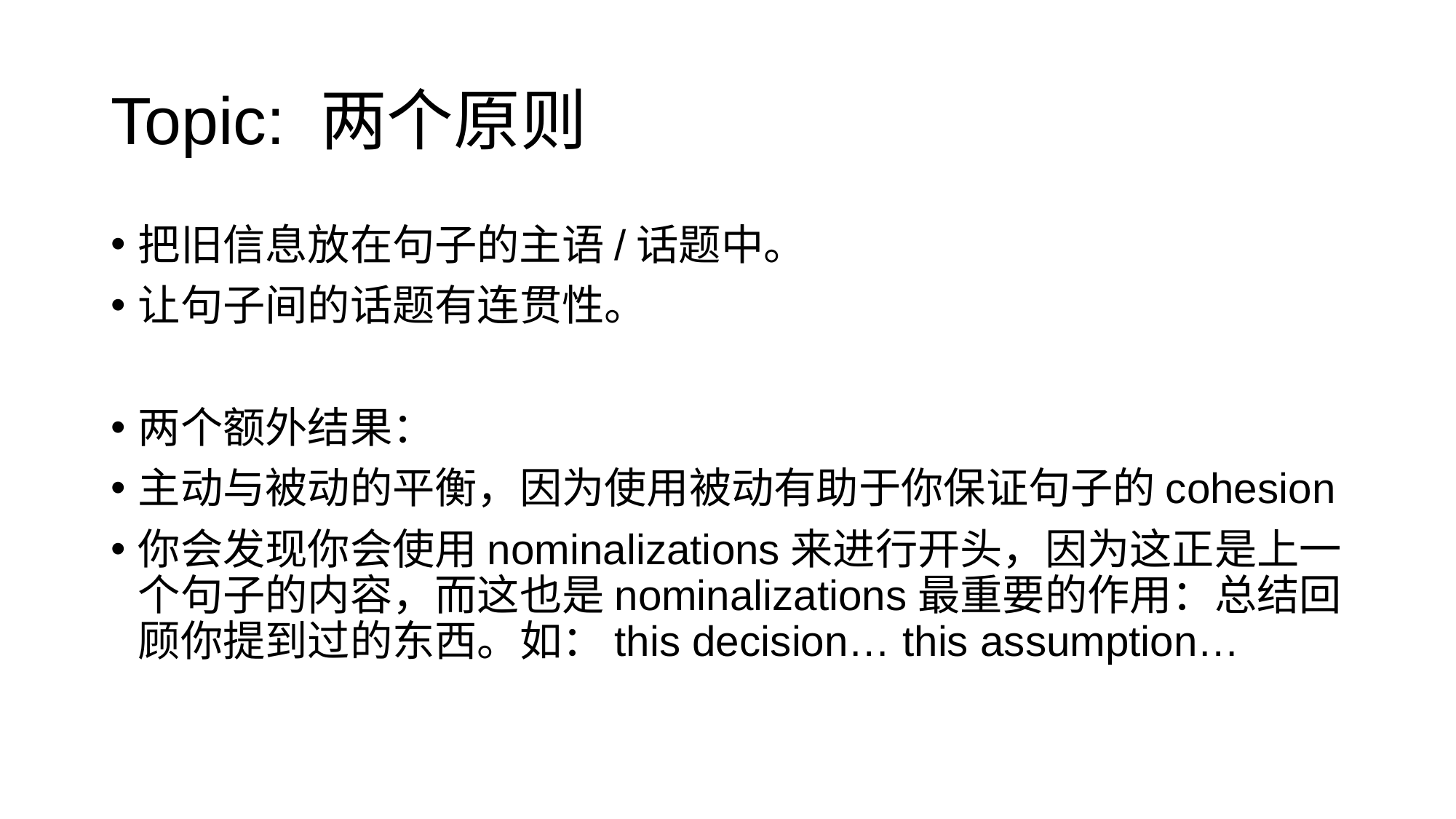

# Topic: 两个原则
把旧信息放在句子的主语/话题中。
让句子间的话题有连贯性。

两个额外结果：
主动与被动的平衡，因为使用被动有助于你保证句子的cohesion
你会发现你会使用nominalizations来进行开头，因为这正是上一个句子的内容，而这也是nominalizations最重要的作用：总结回顾你提到过的东西。如：this decision… this assumption…